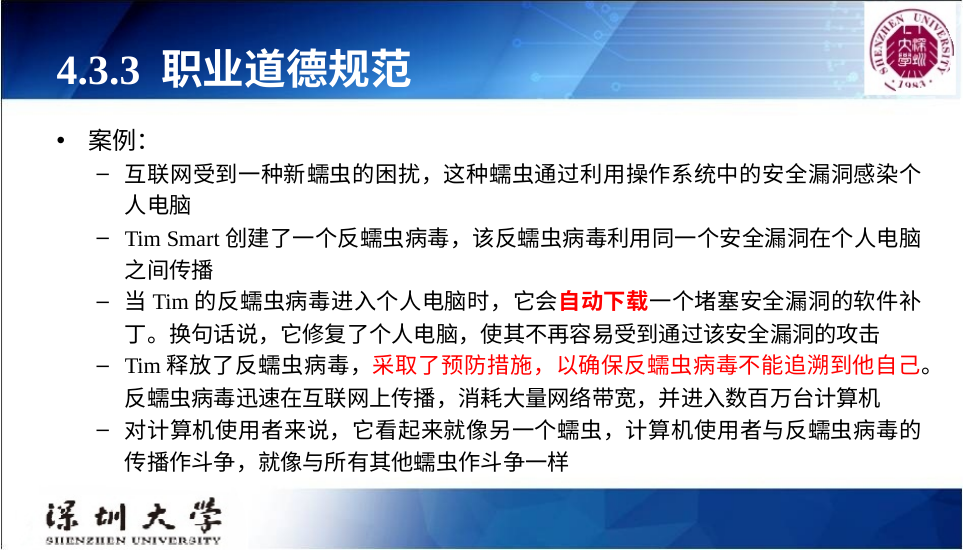

# 4.3.3 职业道德规范
案例：
互联网受到一种新蠕虫的困扰，这种蠕虫通过利用操作系统中的安全漏洞感染个人电脑
Tim Smart创建了一个反蠕虫病毒，该反蠕虫病毒利用同一个安全漏洞在个人电脑之间传播
当Tim的反蠕虫病毒进入个人电脑时，它会自动下载一个堵塞安全漏洞的软件补丁。换句话说，它修复了个人电脑，使其不再容易受到通过该安全漏洞的攻击
Tim释放了反蠕虫病毒，采取了预防措施，以确保反蠕虫病毒不能追溯到他自己。反蠕虫病毒迅速在互联网上传播，消耗大量网络带宽，并进入数百万台计算机
对计算机使用者来说，它看起来就像另一个蠕虫，计算机使用者与反蠕虫病毒的传播作斗争，就像与所有其他蠕虫作斗争一样
39